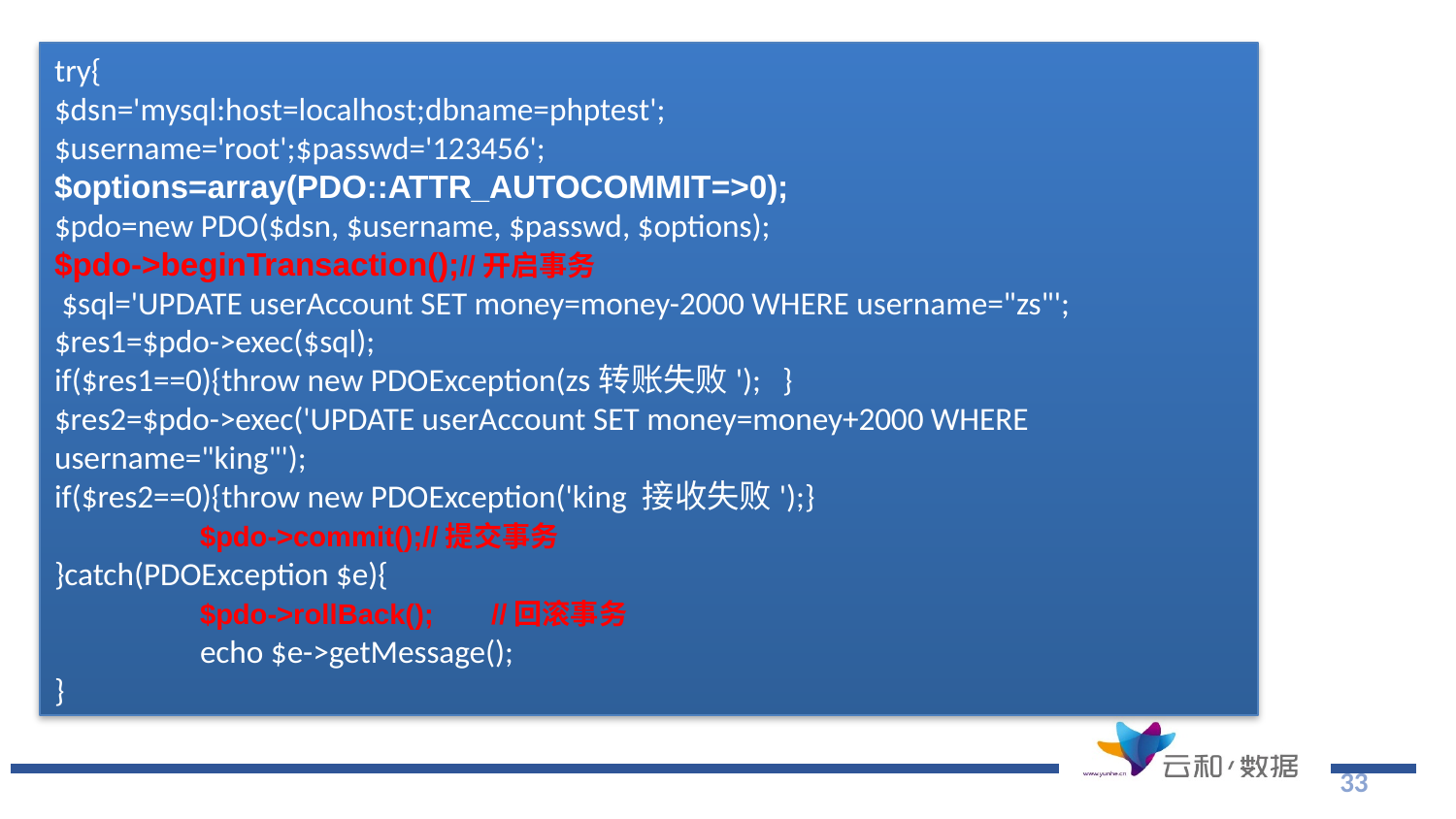

try{
$dsn='mysql:host=localhost;dbname=phptest';
$username='root';$passwd='123456';
$options=array(PDO::ATTR_AUTOCOMMIT=>0);
$pdo=new PDO($dsn, $username, $passwd, $options);
$pdo->beginTransaction();//开启事务
 $sql='UPDATE userAccount SET money=money-2000 WHERE username="zs"';
$res1=$pdo->exec($sql);
if($res1==0){throw new PDOException(zs转账失败');	}
$res2=$pdo->exec('UPDATE userAccount SET money=money+2000 WHERE username="king"');
if($res2==0){throw new PDOException('king 接收失败');}
	$pdo->commit();//提交事务
}catch(PDOException $e){
	$pdo->rollBack();	//回滚事务
	echo $e->getMessage();
}
33